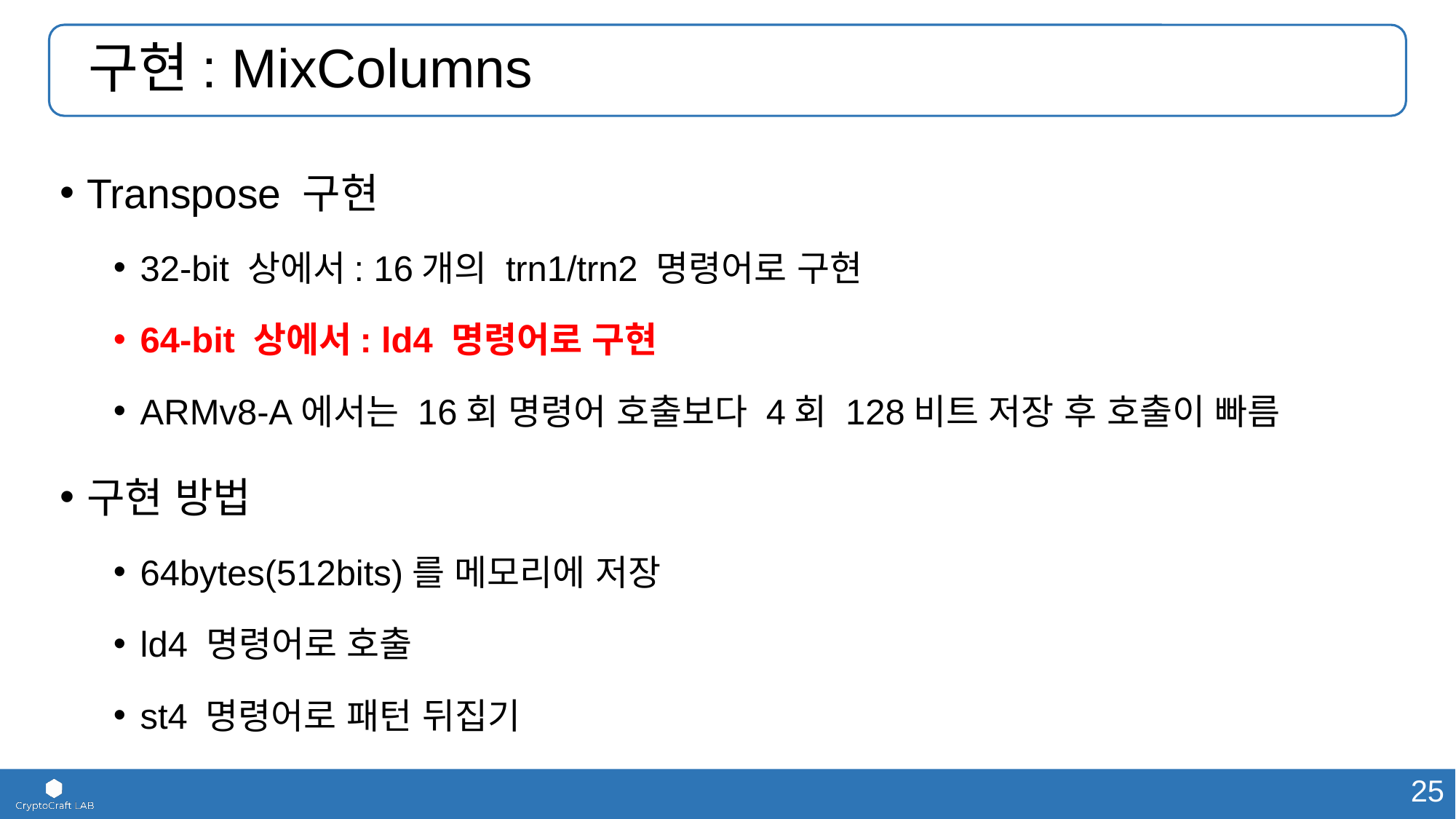

# 구현: MixColumns
Transpose 구현
32-bit 상에서: 16개의 trn1/trn2 명령어로 구현
64-bit 상에서: ld4 명령어로 구현
ARMv8-A에서는 16회 명령어 호출보다 4회 128비트 저장 후 호출이 빠름
구현 방법
64bytes(512bits)를 메모리에 저장
ld4 명령어로 호출
st4 명령어로 패턴 뒤집기